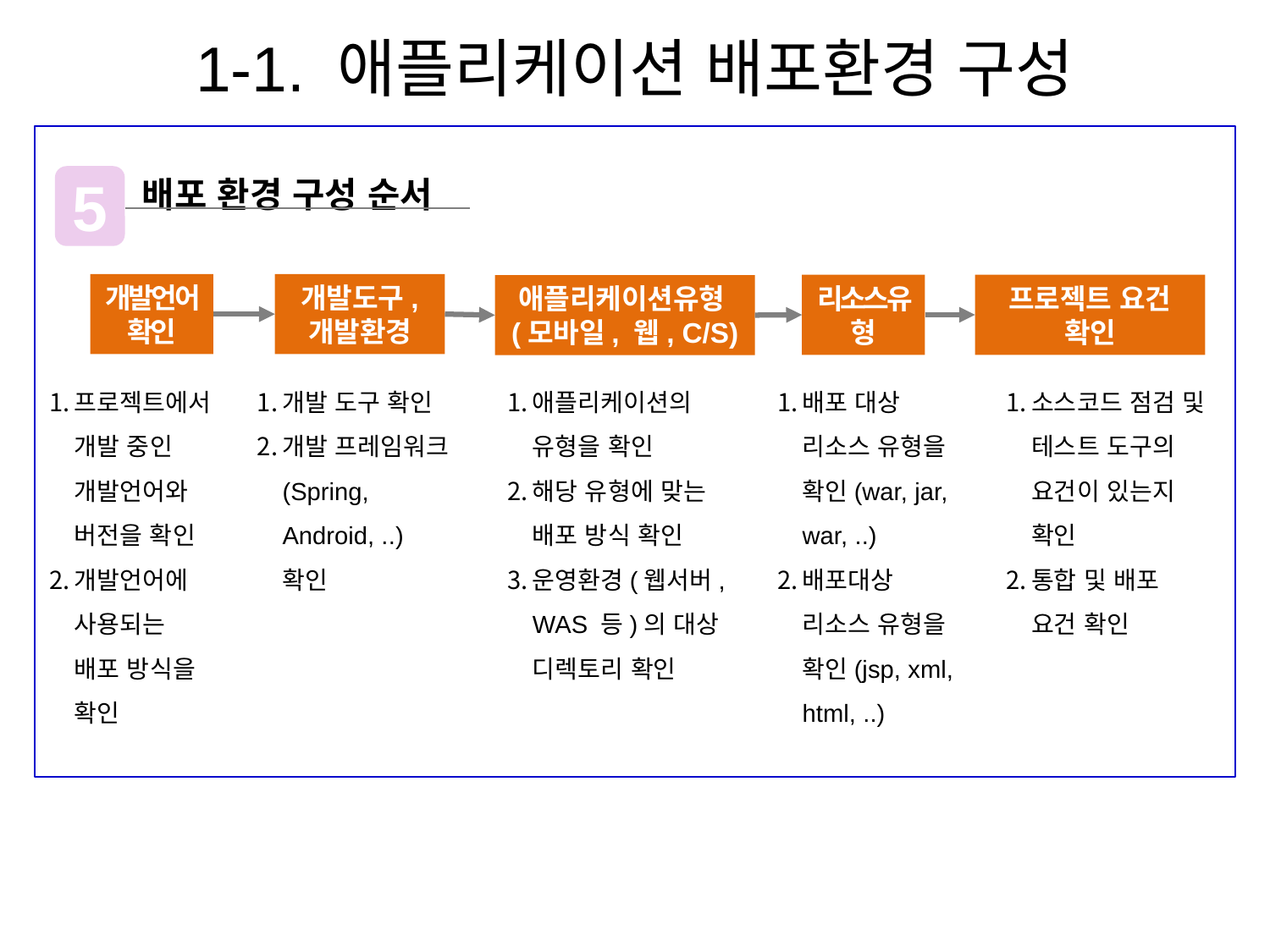

# 1-1. 애플리케이션 배포환경 구성

배포 환경 구성 순서
5
개발언어 확인
개발도구, 개발환경
리소스유형
프로젝트 요건 확인
애플리케이션유형(모바일, 웹, C/S)
프로젝트에서 개발 중인 개발언어와 버전을 확인
개발언어에 사용되는 배포 방식을 확인
개발 도구 확인
개발 프레임워크(Spring, Android, ..) 확인
애플리케이션의 유형을 확인
해당 유형에 맞는 배포 방식 확인
운영환경(웹서버, WAS 등)의 대상 디렉토리 확인
배포 대상 리소스 유형을 확인(war, jar, war, ..)
배포대상 리소스 유형을 확인(jsp, xml, html, ..)
소스코드 점검 및 테스트 도구의 요건이 있는지 확인
통합 및 배포 요건 확인